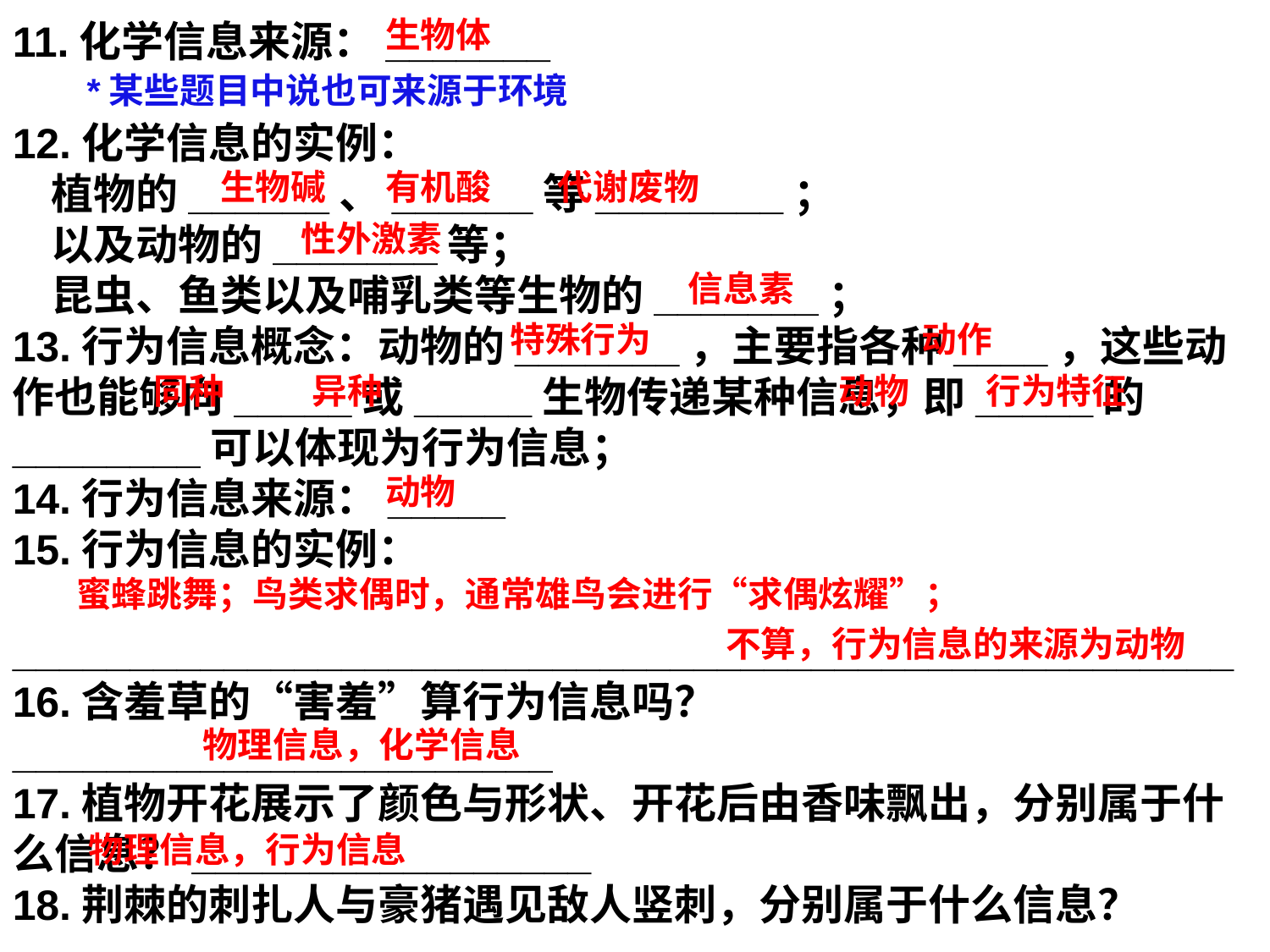

生物体
11.化学信息来源：_______

12.化学信息的实例：
   植物的______、______等________；
   以及动物的_______等；
   昆虫、鱼类以及哺乳类等生物的_______；
13.行为信息概念：动物的_______，主要指各种____，这些动作也能够向_____或_____生物传递某种信息，即_____的________可以体现为行为信息；
14.行为信息来源：_____
15.行为信息的实例：
  ____________________________________________________
16.含羞草的“害羞”算行为信息吗？_______________________
17.植物开花展示了颜色与形状、开花后由香味飘出，分别属于什么信息？_________________
18.荆棘的刺扎人与豪猪遇见敌人竖刺，分别属于什么信息？
  ______________________________________________

*某些题目中说也可来源于环境
生物碱
有机酸
代谢废物
性外激素
信息素
特殊行为
动作
行为特征
同种
异种
动物
动物
蜜蜂跳舞；鸟类求偶时，通常雄鸟会进行“求偶炫耀”；
不算，行为信息的来源为动物
物理信息，化学信息
物理信息，行为信息